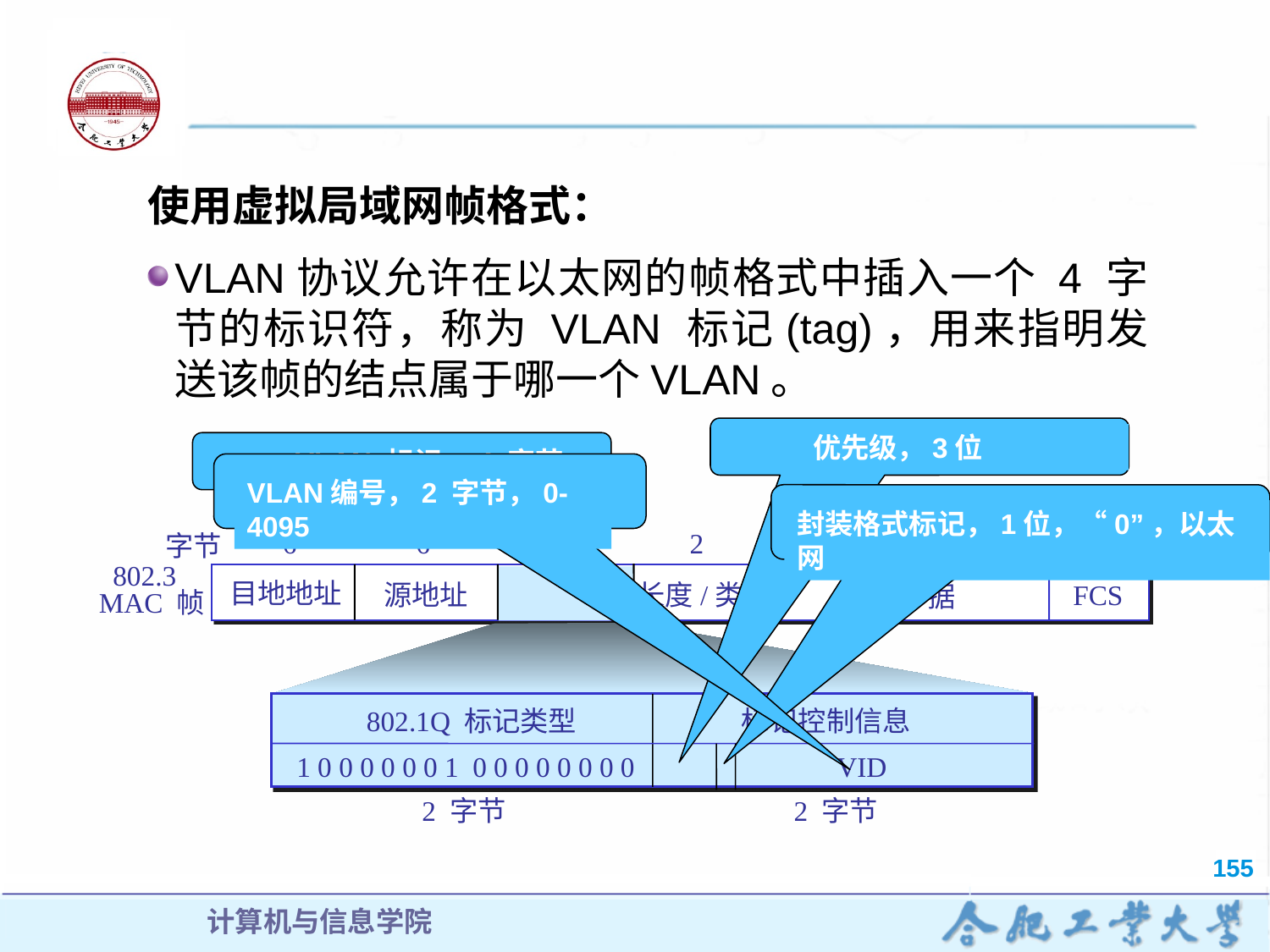

#
使用虚拟局域网帧格式：
VLAN协议允许在以太网的帧格式中插入一个 4 字节的标识符，称为 VLAN 标记(tag)，用来指明发送该帧的结点属于哪一个VLAN。

优先级，3位

VLAN 标记，4 字节

VLAN编号，2 字节，0-4095

封装格式标记，1位，“0”，以太网
4
6
6
2
46 ~ 1500
4
字节
  802.3
MAC 帧

MAC 帧
目地地址
源地址
长度/类型
FCS
数      据

           802.1Q 标记类型                          标记控制信息
 1 0 0 0 0 0 0 1  0 0 0 0 0 0 0 0                             VID

2 字节
2 字节